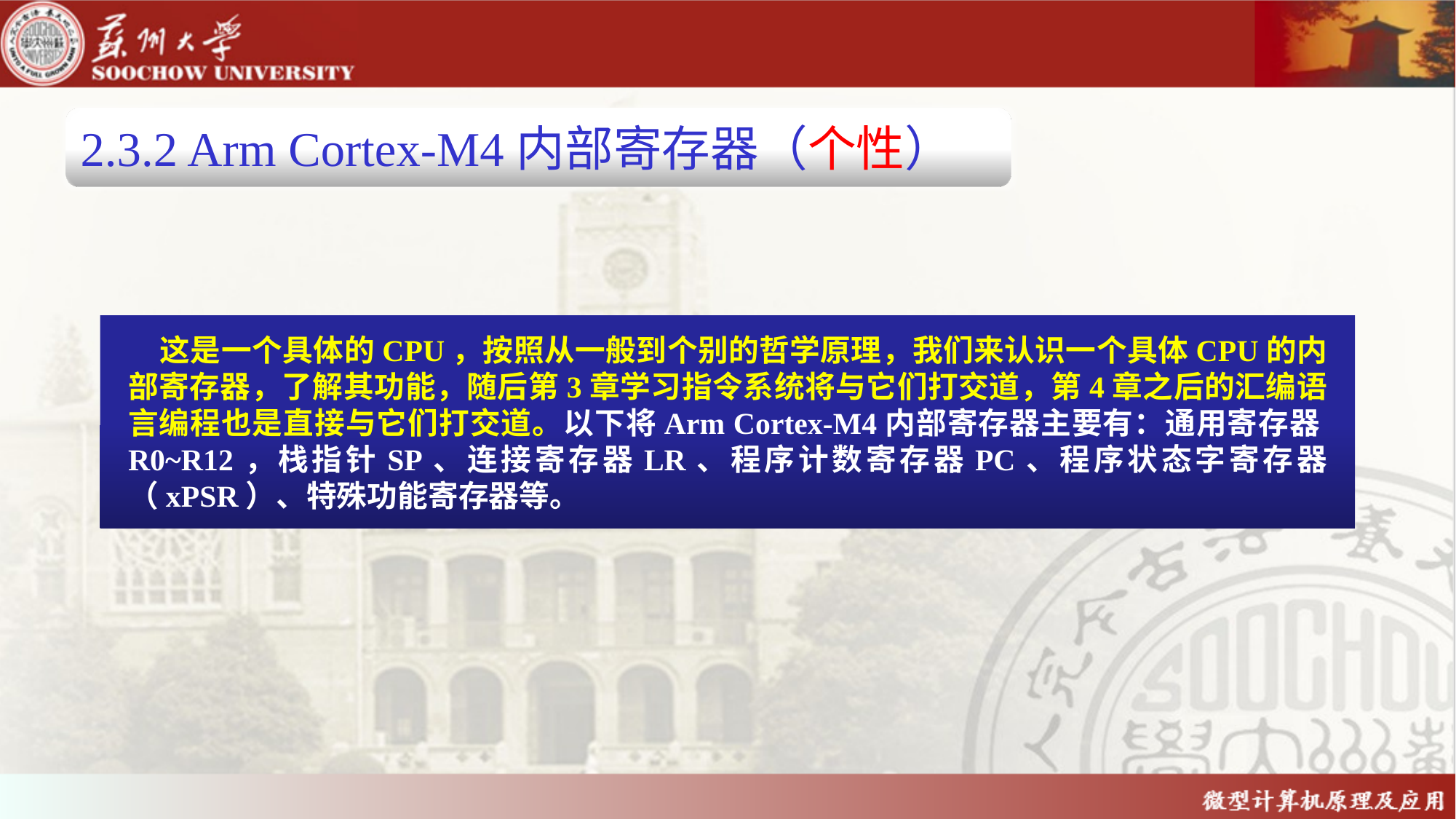

2.3.2 Arm Cortex-M4内部寄存器（个性）

这是一个具体的CPU，按照从一般到个别的哲学原理，我们来认识一个具体CPU的内部寄存器，了解其功能，随后第3章学习指令系统将与它们打交道，第4章之后的汇编语言编程也是直接与它们打交道。以下将Arm Cortex-M4内部寄存器主要有：通用寄存器R0~R12，栈指针SP、连接寄存器LR、程序计数寄存器PC、程序状态字寄存器（xPSR）、特殊功能寄存器等。